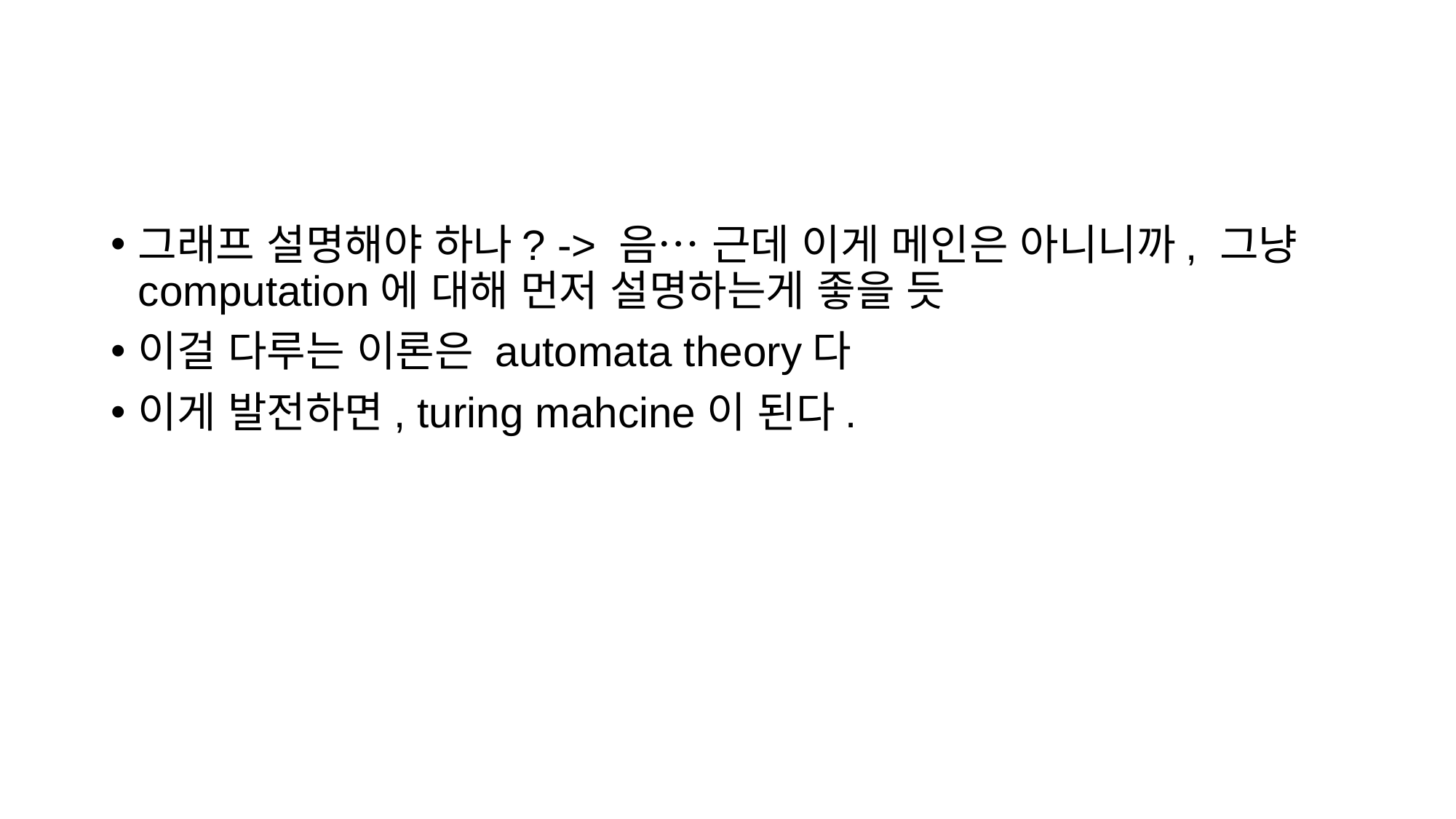

#
그래프 설명해야 하나? -> 음… 근데 이게 메인은 아니니까, 그냥 computation에 대해 먼저 설명하는게 좋을 듯
이걸 다루는 이론은 automata theory다
이게 발전하면, turing mahcine이 된다.